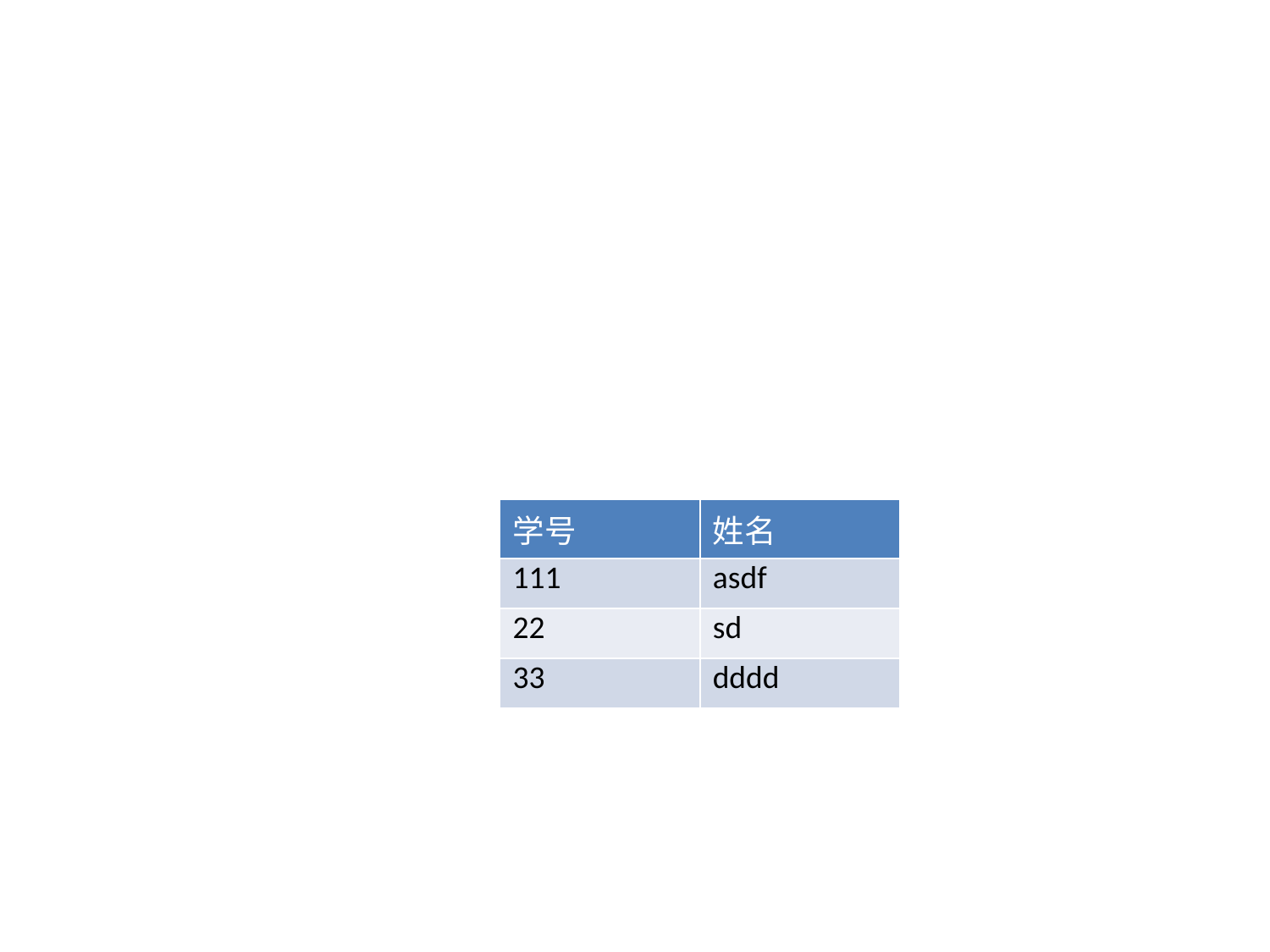

| 学号 | 姓名 |
| --- | --- |
| 111 | asdf |
| 22 | sd |
| 33 | dddd |